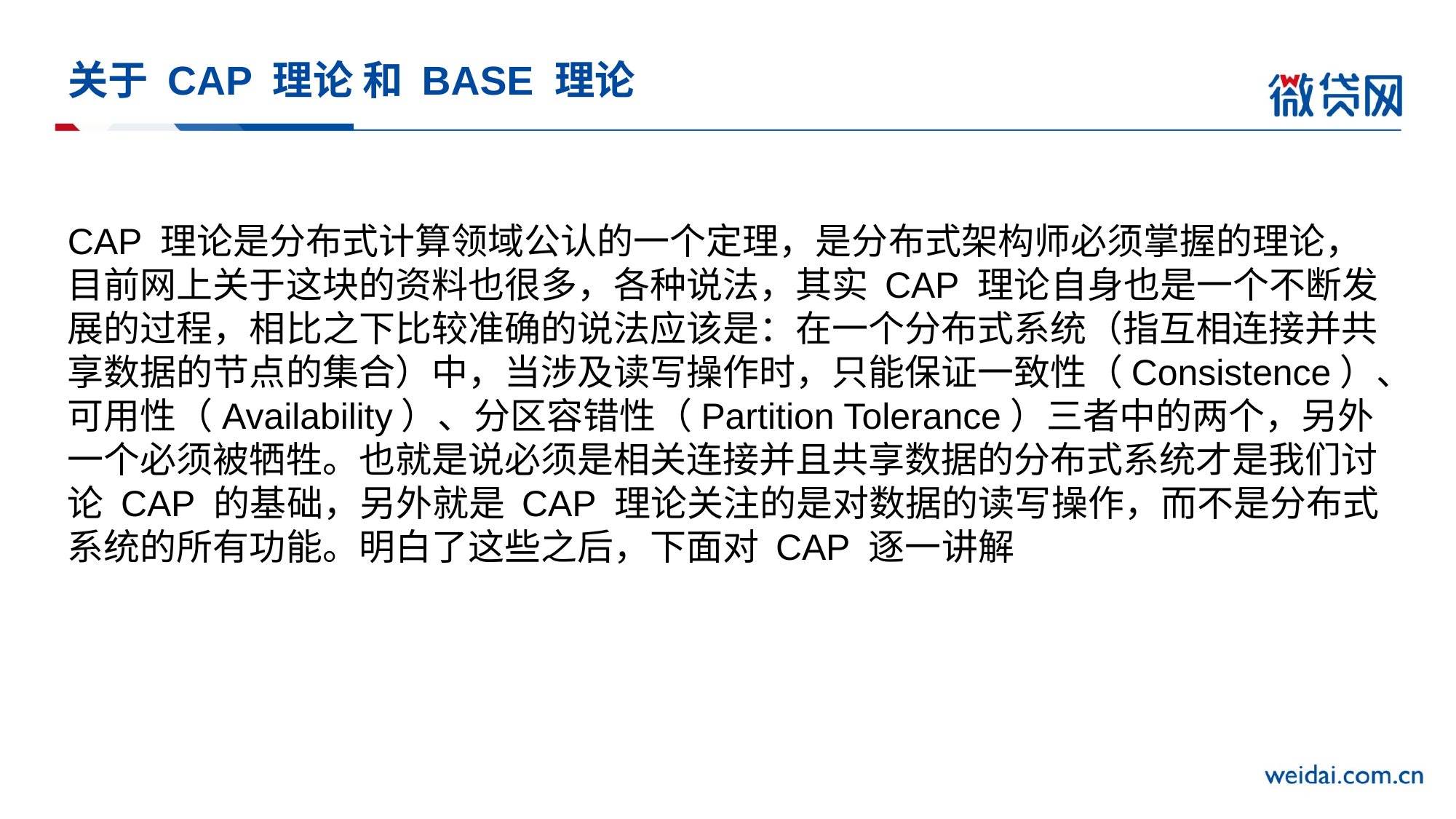

# 关于 CAP 理论 和 BASE 理论
CAP 理论是分布式计算领域公认的一个定理，是分布式架构师必须掌握的理论，目前网上关于这块的资料也很多，各种说法，其实 CAP 理论自身也是一个不断发展的过程，相比之下比较准确的说法应该是：在一个分布式系统（指互相连接并共享数据的节点的集合）中，当涉及读写操作时，只能保证一致性（Consistence）、可用性（Availability）、分区容错性（Partition Tolerance）三者中的两个，另外一个必须被牺牲。也就是说必须是相关连接并且共享数据的分布式系统才是我们讨论 CAP 的基础，另外就是 CAP 理论关注的是对数据的读写操作，而不是分布式系统的所有功能。明白了这些之后，下面对 CAP 逐一讲解